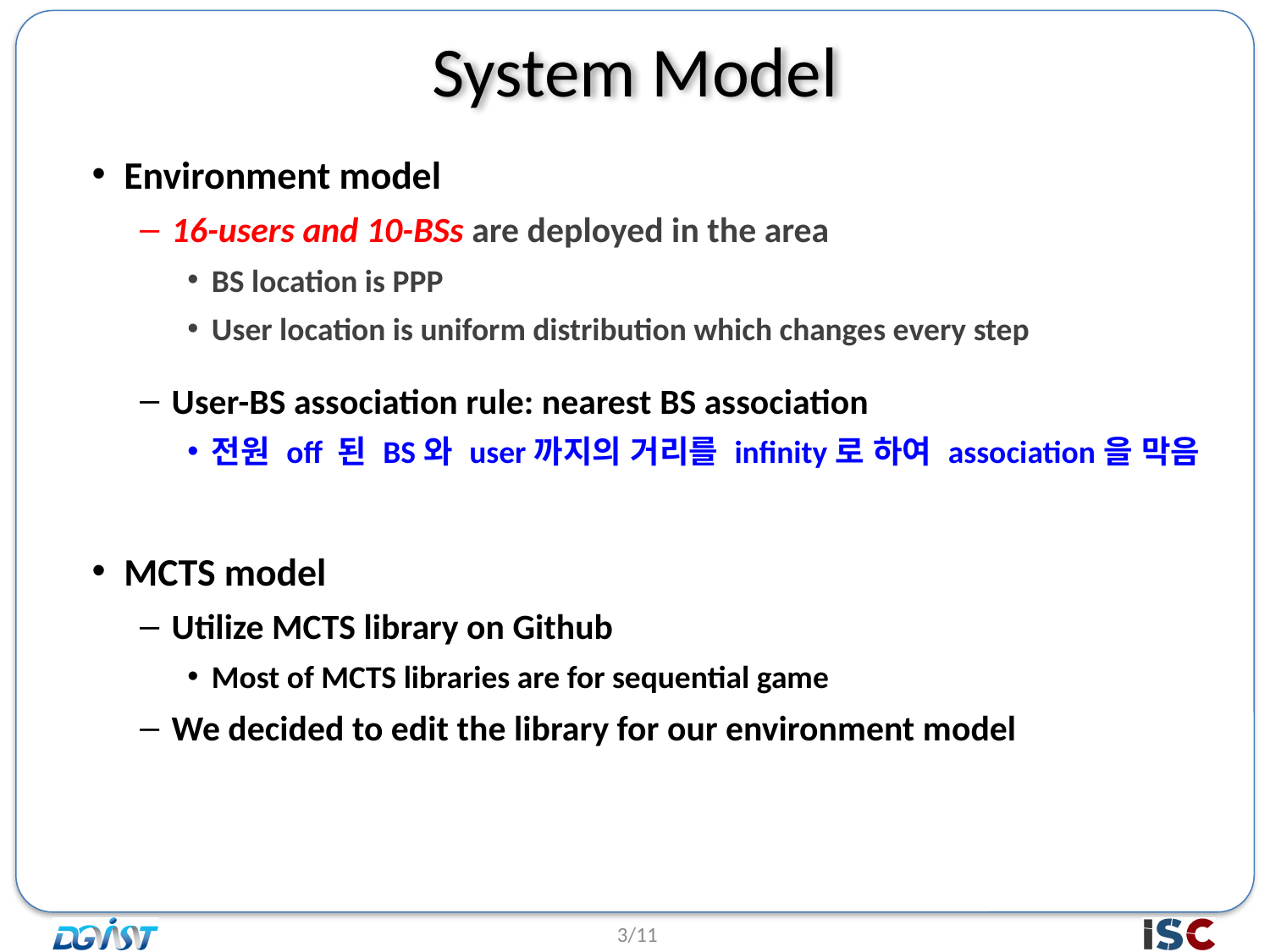

# System Model
Environment model
16-users and 10-BSs are deployed in the area
BS location is PPP
User location is uniform distribution which changes every step
User-BS association rule: nearest BS association
전원 off 된 BS와 user까지의 거리를 infinity로 하여 association을 막음

MCTS model
Utilize MCTS library on Github
Most of MCTS libraries are for sequential game
We decided to edit the library for our environment model